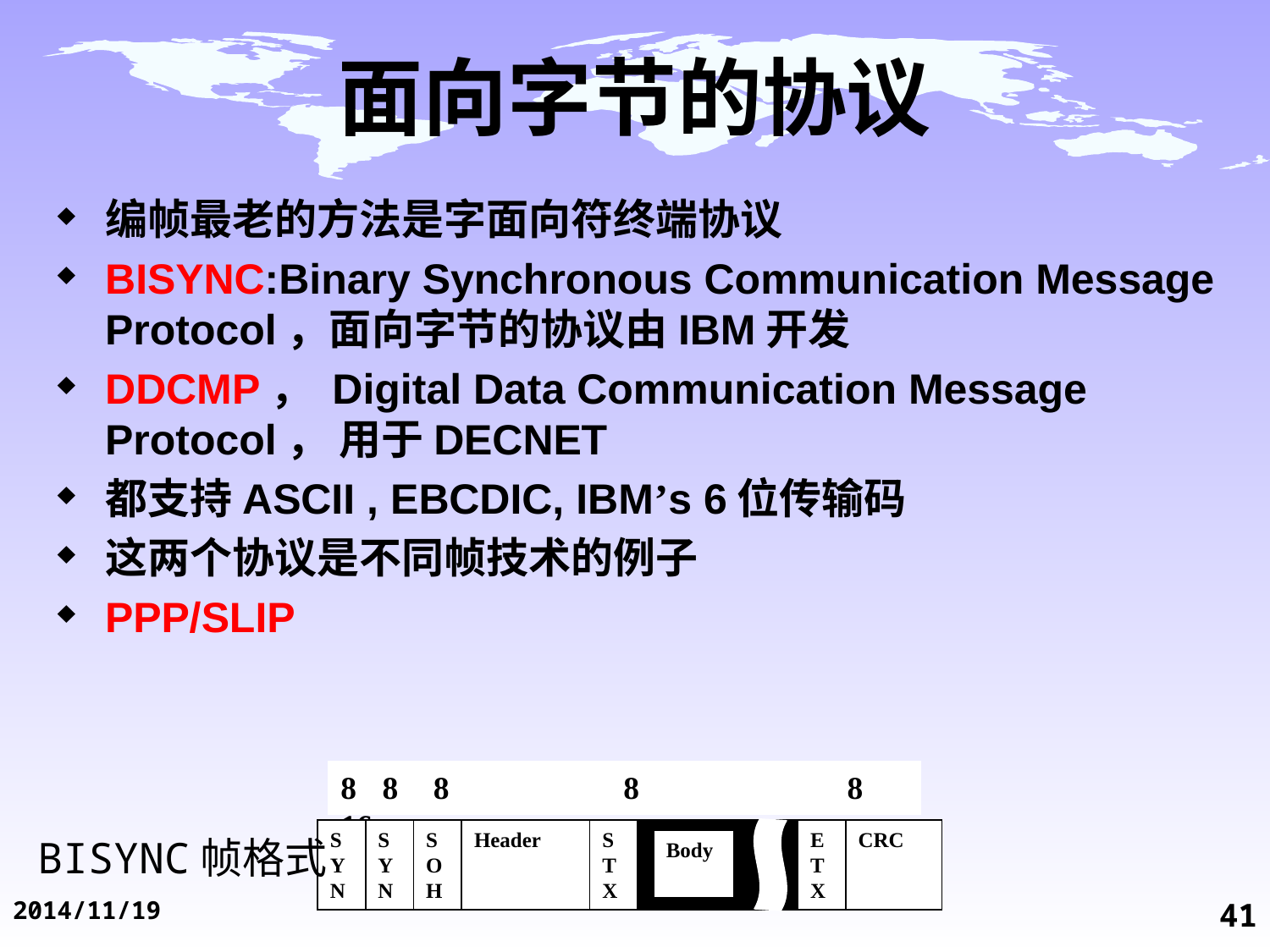

# 面向字节的协议
编帧最老的方法是字面向符终端协议
BISYNC:Binary Synchronous Communication Message Protocol，面向字节的协议由IBM开发
DDCMP， Digital Data Communication Message Protocol， 用于DECNET
都支持ASCII , EBCDIC, IBM’s 6位传输码
这两个协议是不同帧技术的例子
PPP/SLIP
8   8    8                    8                        8      16

SYN
SYN
SOH
Header
STX

ETX
CRC
Body

BISYNC帧格式
2014/11/19
41